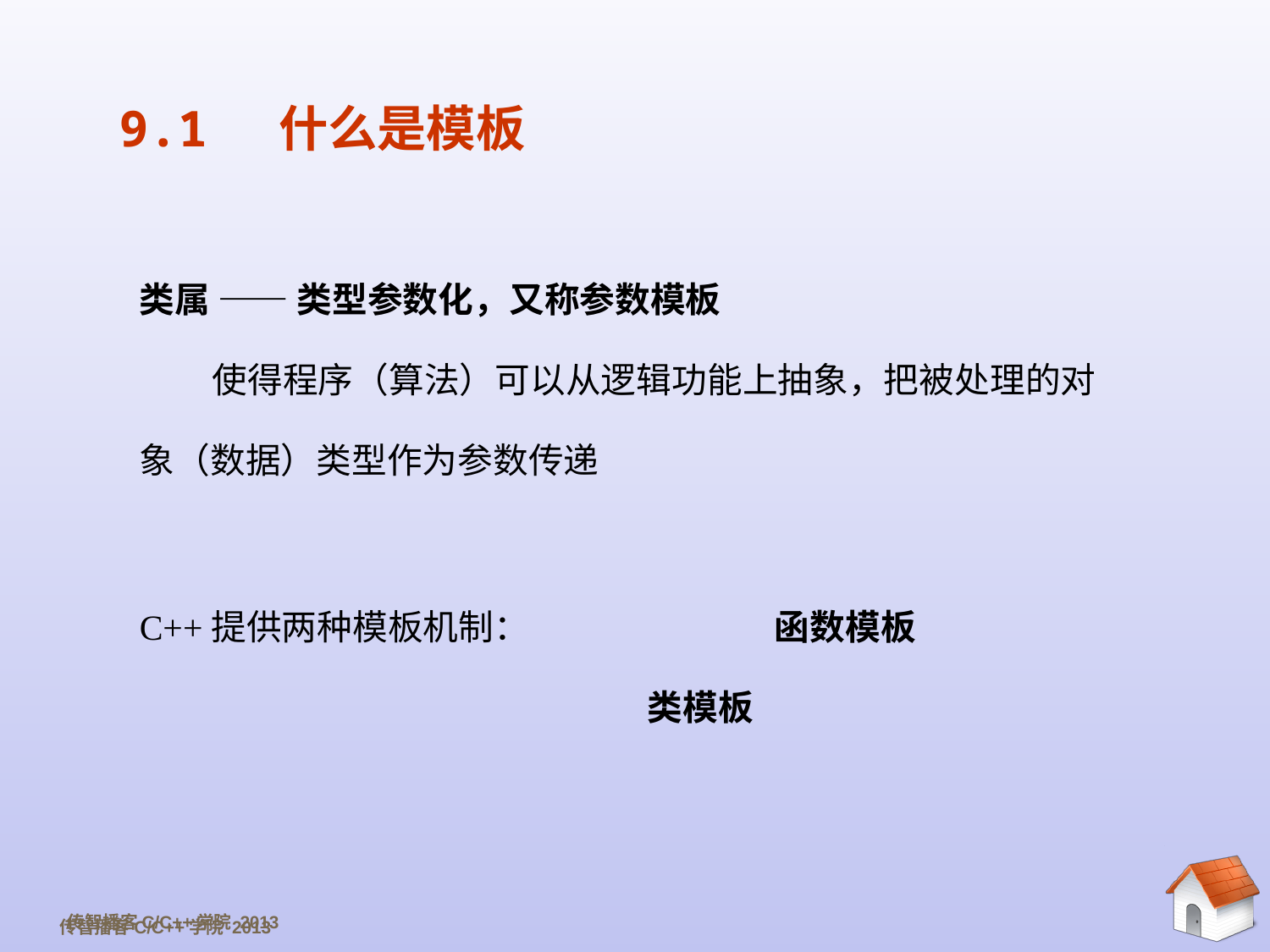

# 9.1  什么是模板
类属 —— 类型参数化，又称参数模板
        使得程序（算法）可以从逻辑功能上抽象，把被处理的对象（数据）类型作为参数传递
C++提供两种模板机制：		函数模板
				类模板